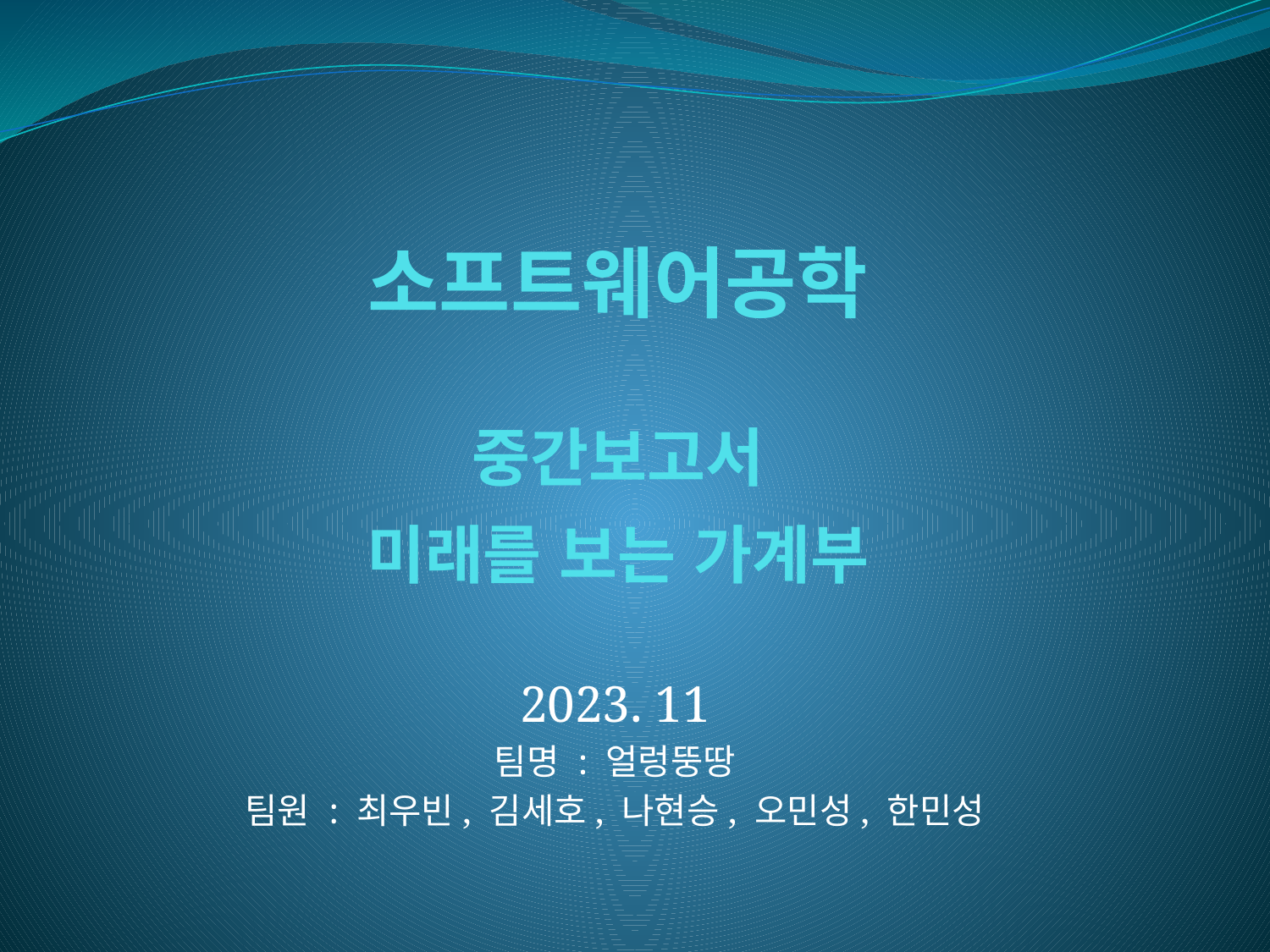

# 소프트웨어공학
중간보고서
미래를 보는 가계부
2023. 11
팀명 : 얼렁뚱땅
팀원 : 최우빈, 김세호, 나현승, 오민성, 한민성